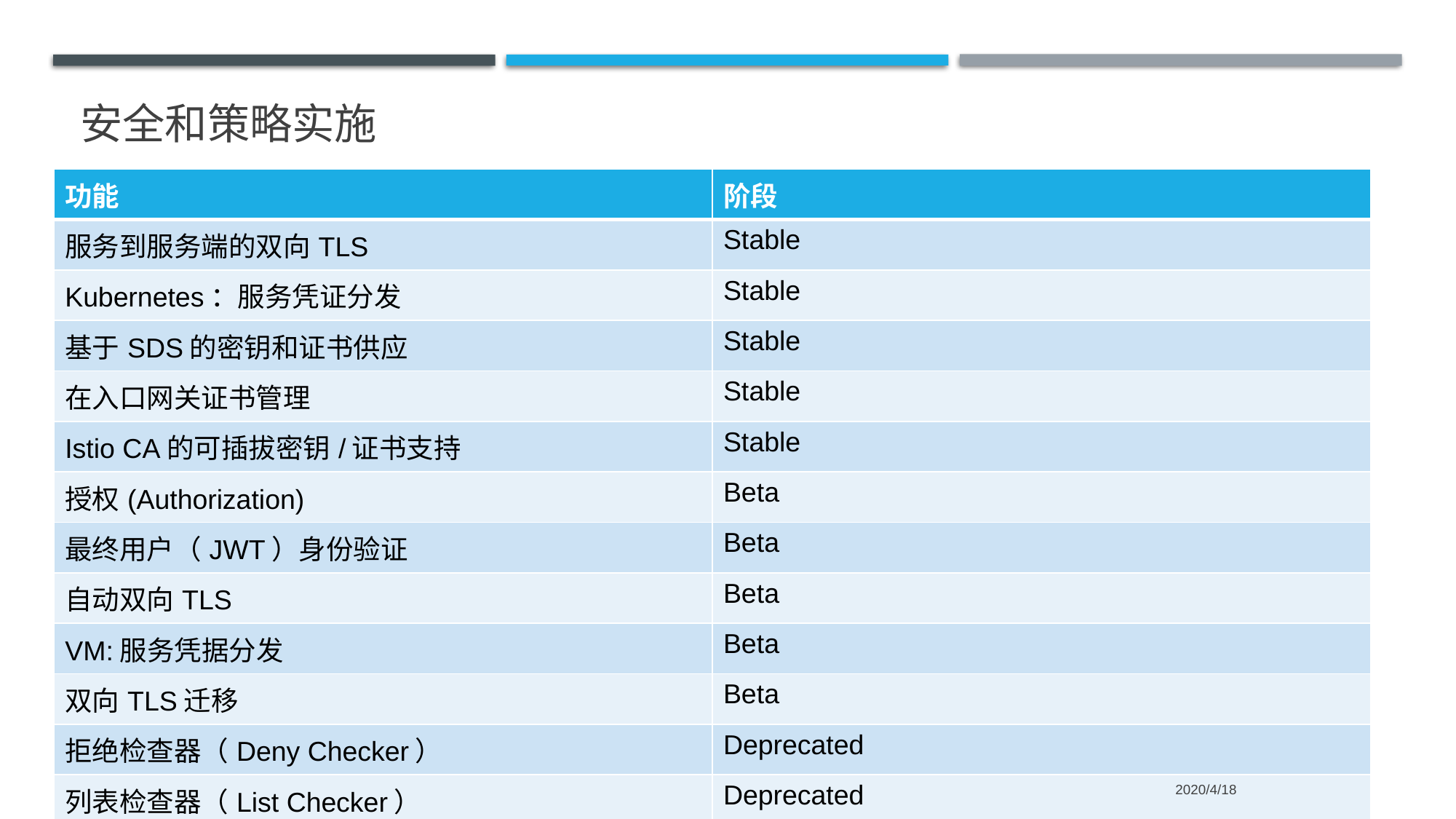

# 安全和策略实施
| 功能 | 阶段 |
| --- | --- |
| 服务到服务端的双向TLS | Stable |
| Kubernetes：服务凭证分发 | Stable |
| 基于SDS的密钥和证书供应 | Stable |
| 在入口网关证书管理 | Stable |
| Istio CA的可插拔密钥/证书支持 | Stable |
| 授权(Authorization) | Beta |
| 最终用户（JWT）身份验证 | Beta |
| 自动双向TLS | Beta |
| VM:服务凭据分发 | Beta |
| 双向TLS迁移 | Beta |
| 拒绝检查器（Deny Checker） | Deprecated |
| 列表检查器（List Checker） | Deprecated |
| OPA检查器（OPA Checker） | Deprecated |
2020/4/18